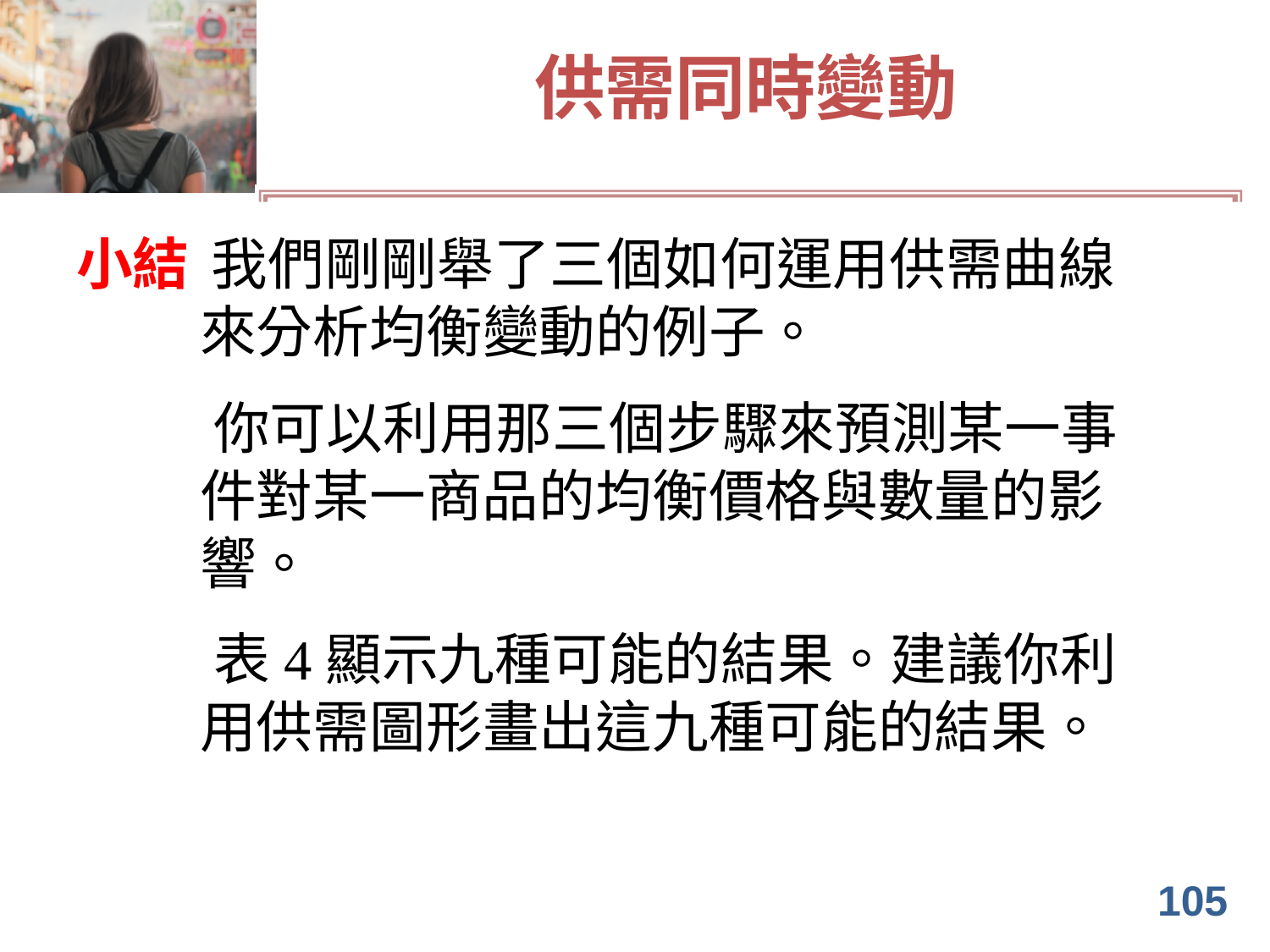

# 供需同時變動
小結  我們剛剛舉了三個如何運用供需曲線
      來分析均衡變動的例子。

	      你可以利用那三個步驟來預測某一事
      件對某一商品的均衡價格與數量的影
      響。

	      表4顯示九種可能的結果。建議你利
      用供需圖形畫出這九種可能的結果。
105